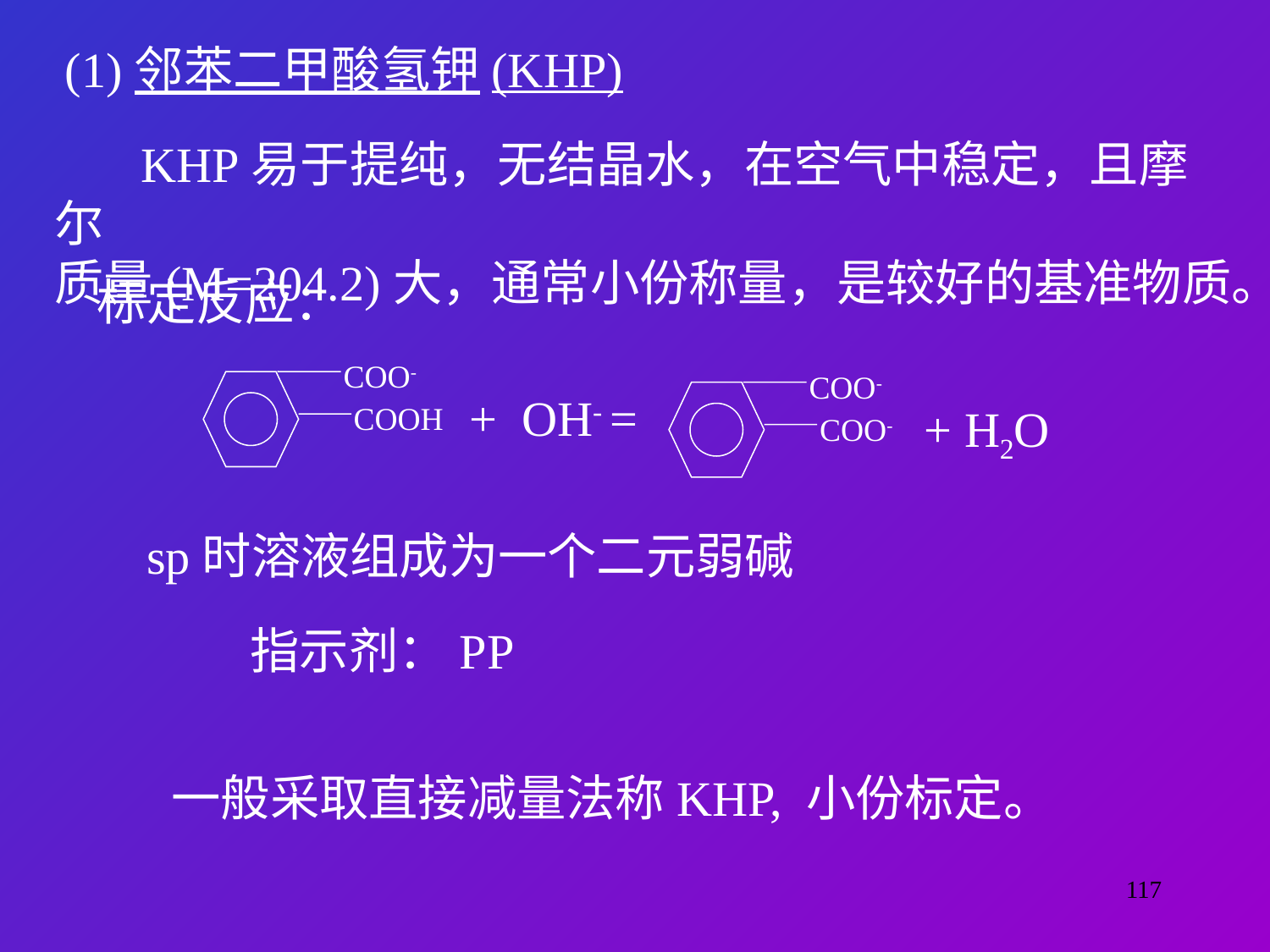

(1)邻苯二甲酸氢钾(KHP)
       KHP易于提纯，无结晶水，在空气中稳定，且摩尔
质量(M=204.2)大，通常小份称量，是较好的基准物质。
标定反应：
COO-
COO-

+  OH- =

+ H2O

COOH

COO-

 sp时溶液组成为一个二元弱碱
指示剂：PP
一般采取直接减量法称KHP, 小份标定。
117